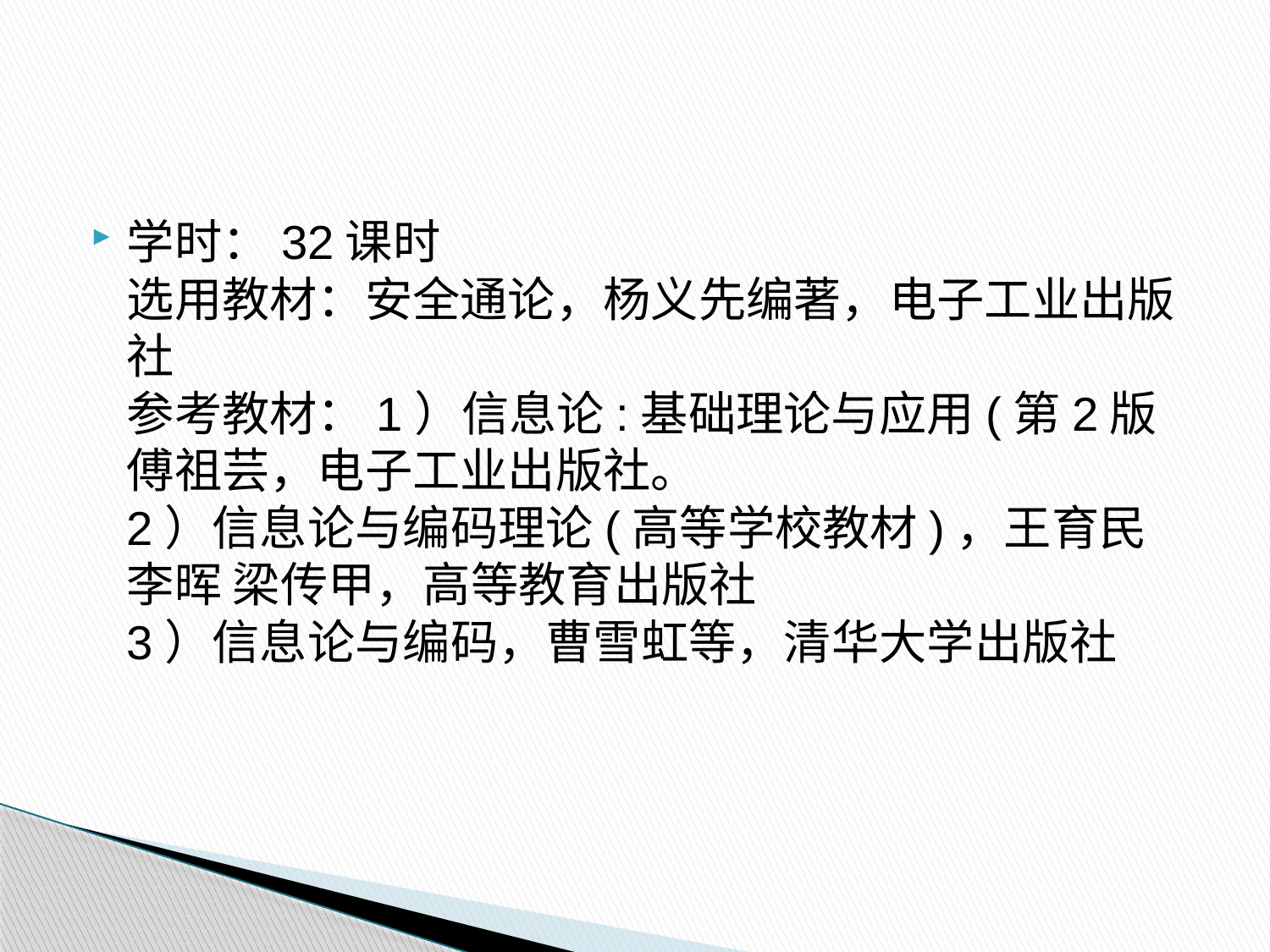

#
学时：32课时
选用教材：安全通论，杨义先编著，电子工业出版社
参考教材：1）信息论:基础理论与应用(第2版傅祖芸，电子工业出版社。
2）信息论与编码理论(高等学校教材)，王育民 李晖 梁传甲，高等教育出版社
3）信息论与编码，曹雪虹等，清华大学出版社